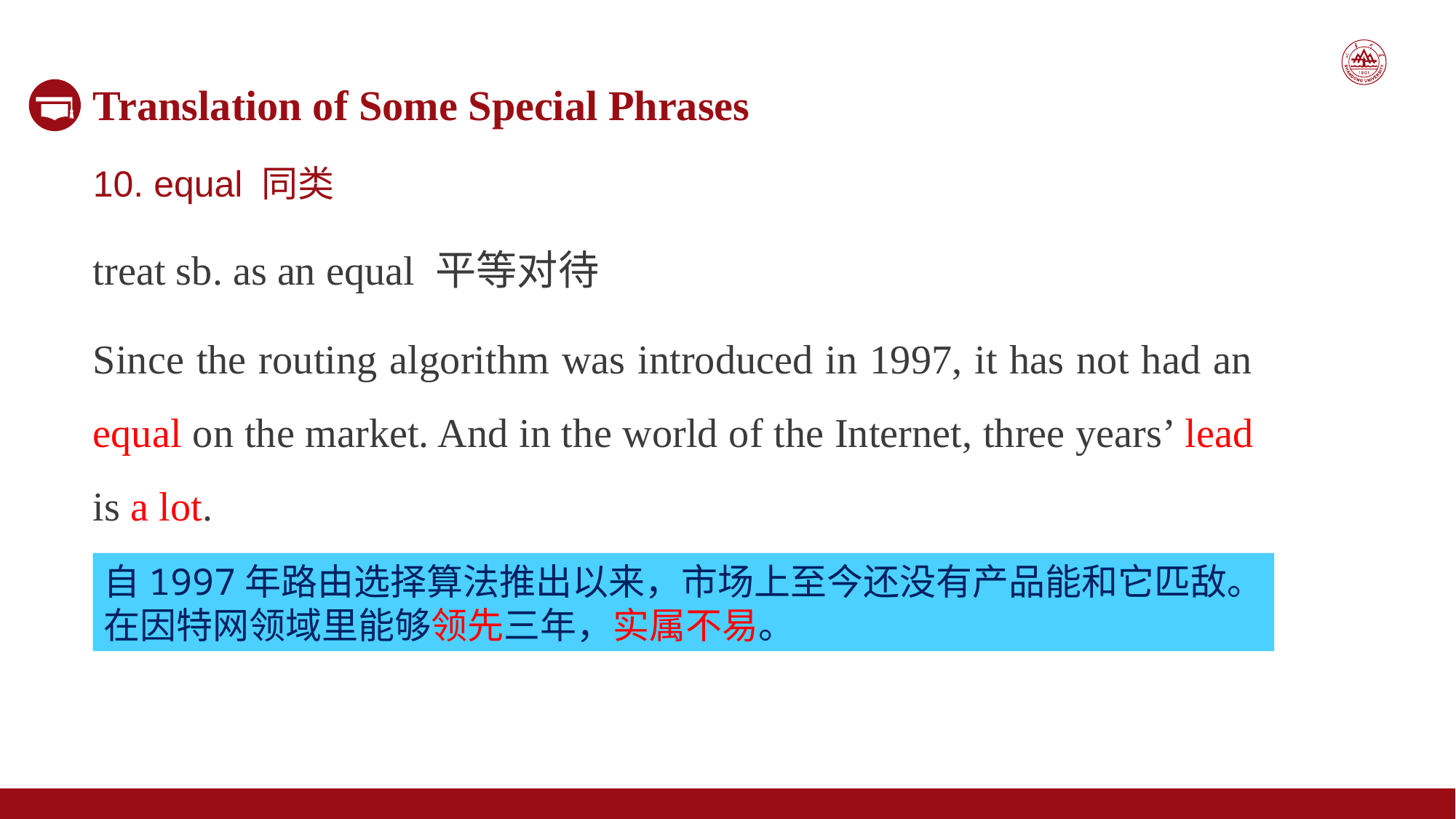

Translation of Some Special Phrases
10. equal 同类
treat sb. as an equal 平等对待
Since the routing algorithm was introduced in 1997, it has not had an equal on the market. And in the world of the Internet, three years’ lead is a lot.
自1997年路由选择算法推出以来，市场上至今还没有产品能和它匹敌。
在因特网领域里能够领先三年，实属不易。